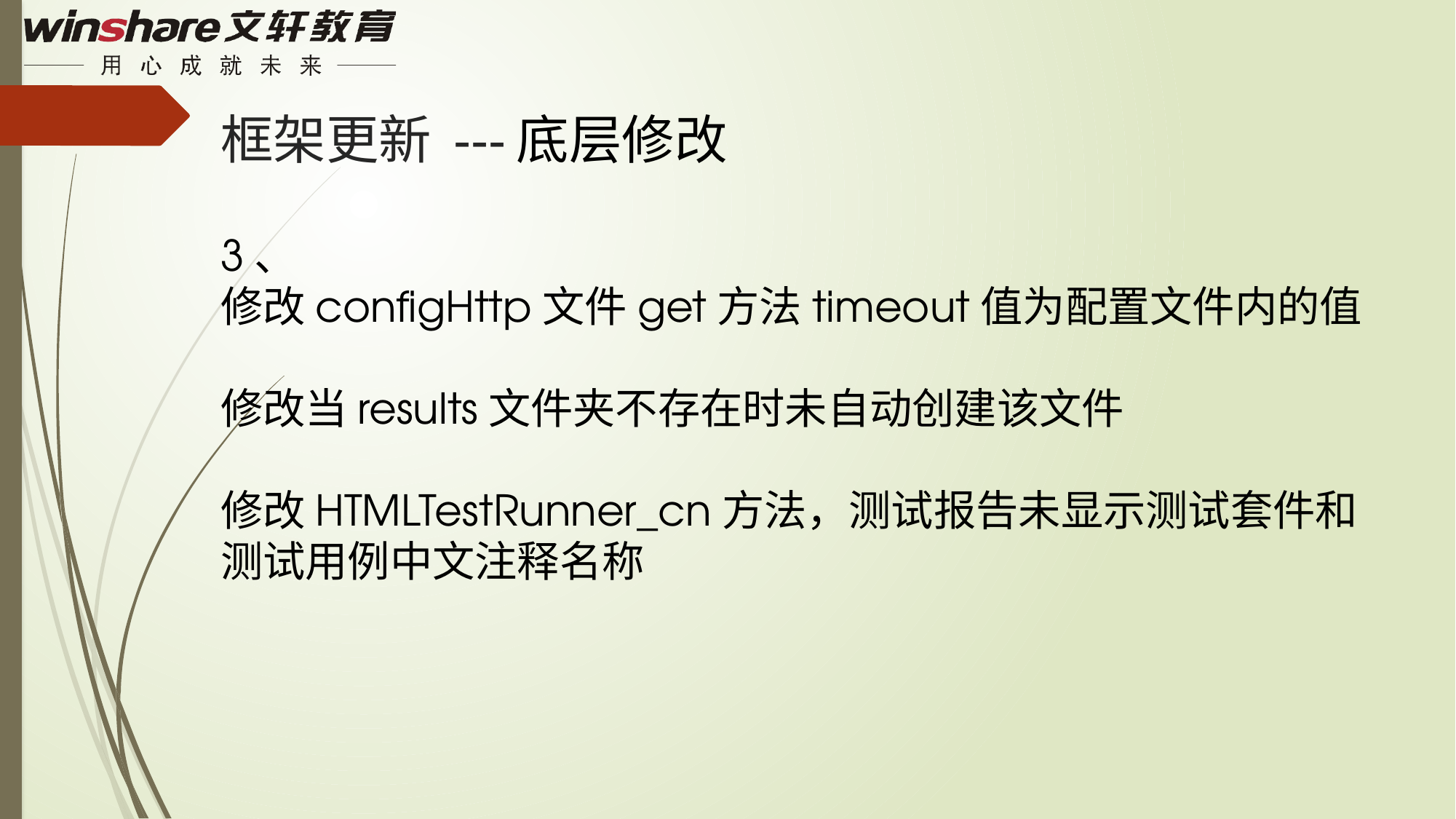

框架更新 ---底层修改
3、
修改configHttp文件get方法timeout值为配置文件内的值

修改当results文件夹不存在时未自动创建该文件

修改HTMLTestRunner_cn方法，测试报告未显示测试套件和测试用例中文注释名称